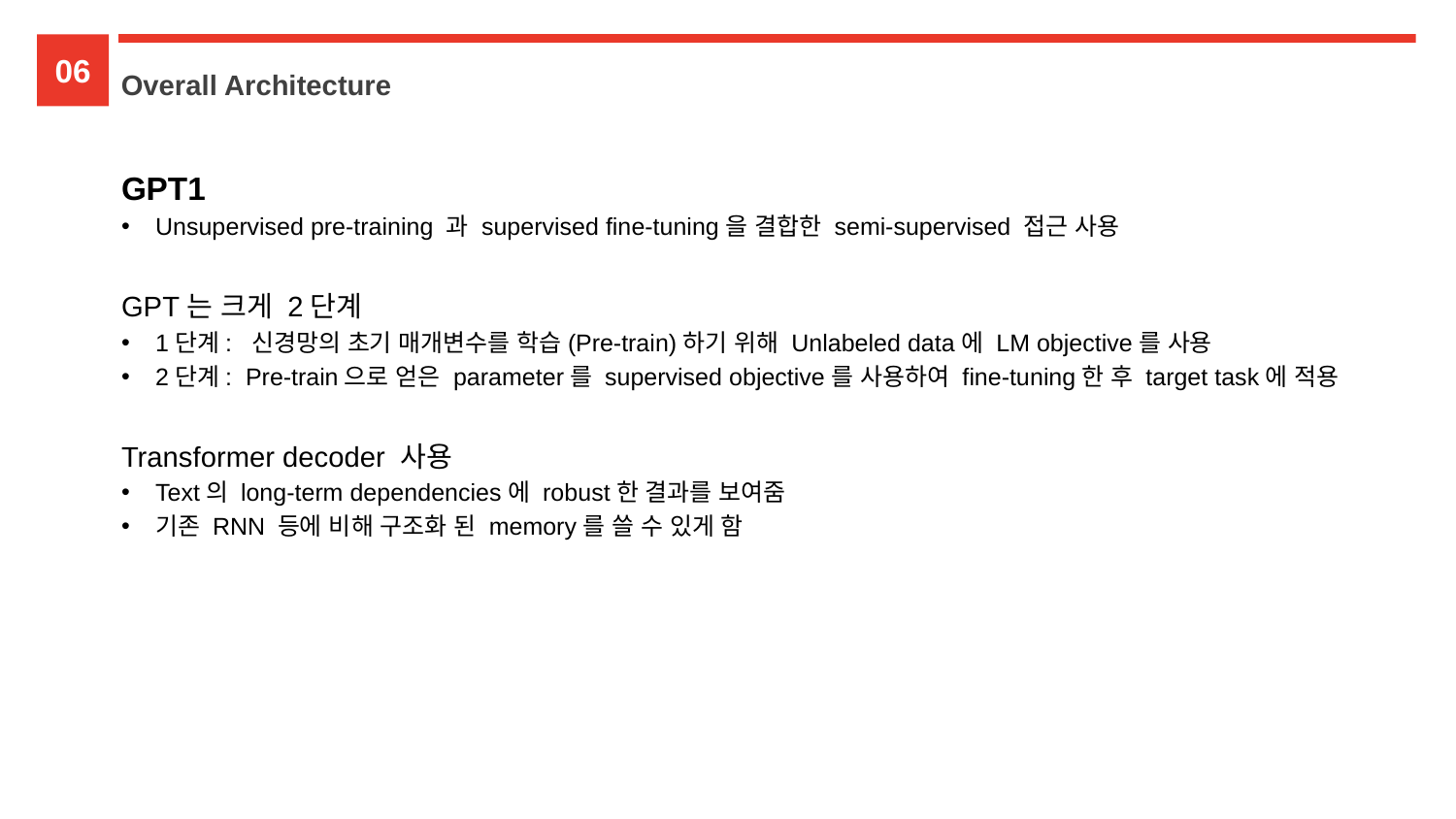

06

Overall Architecture
GPT1
Unsupervised pre-training 과 supervised fine-tuning을 결합한 semi-supervised 접근 사용

GPT는 크게 2단계
1단계:  신경망의 초기 매개변수를 학습(Pre-train)하기 위해 Unlabeled data에 LM objective를 사용
2단계:  Pre-train으로 얻은 parameter를 supervised objective를 사용하여 fine-tuning한 후 target task에 적용

Transformer decoder 사용
Text의 long-term dependencies에 robust한 결과를 보여줌
기존 RNN 등에 비해 구조화 된 memory를 쓸 수 있게 함